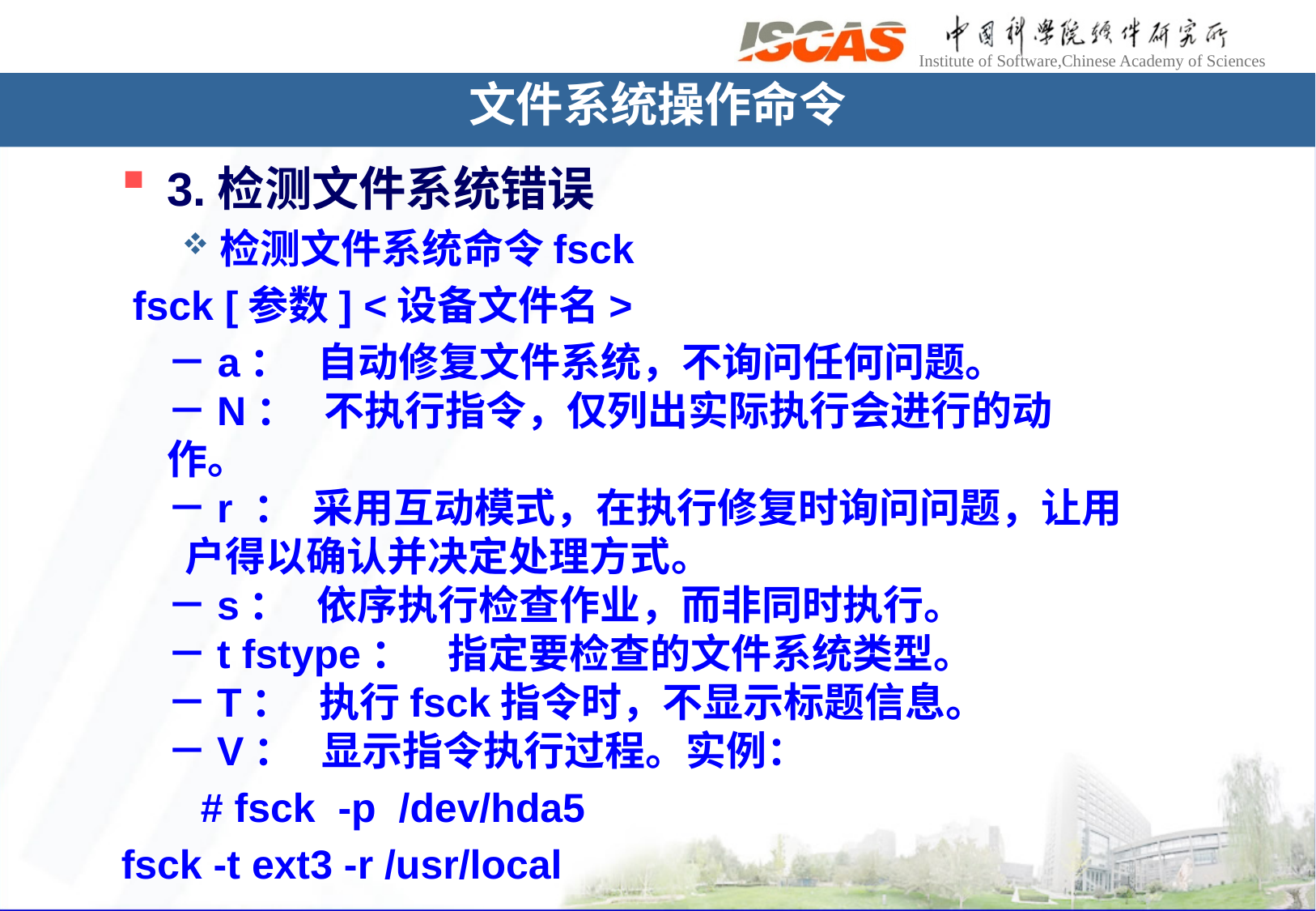

# 文件系统操作命令
3.检测文件系统错误
检测文件系统命令fsck
 fsck [参数] <设备文件名>
    －a：   自动修复文件系统，不询问任何问题。
－N：   不执行指令，仅列出实际执行会进行的动作。
－r ：  采用互动模式，在执行修复时询问问题，让用   户得以确认并决定处理方式。
－s：   依序执行检查作业，而非同时执行。
－t fstype：    指定要检查的文件系统类型。
－T：   执行fsck指令时，不显示标题信息。
－V：   显示指令执行过程。实例：
       # fsck  -p  /dev/hda5
fsck -t ext3 -r /usr/local